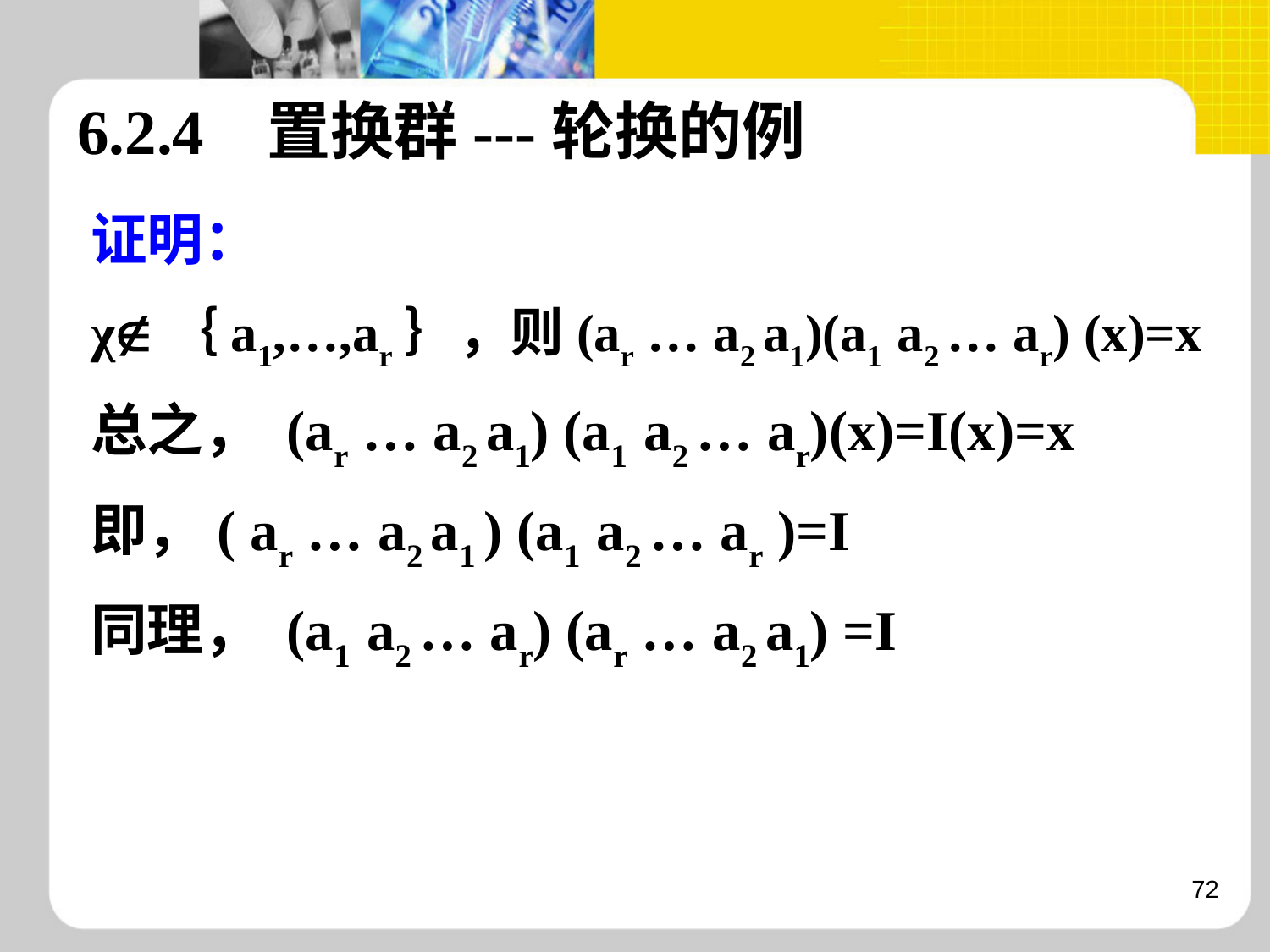

6.2.4   置换群---轮换的例
证明：
χ∉｛a1,…,ar｝，则(ar … a2 a1)(a1  a2 … ar) (x)=x
总之， (ar … a2 a1) (a1  a2 … ar)(x)=I(x)=x
即，( ar … a2 a1 ) (a1  a2 … ar )=I
同理， (a1  a2 … ar) (ar … a2 a1) =I

72